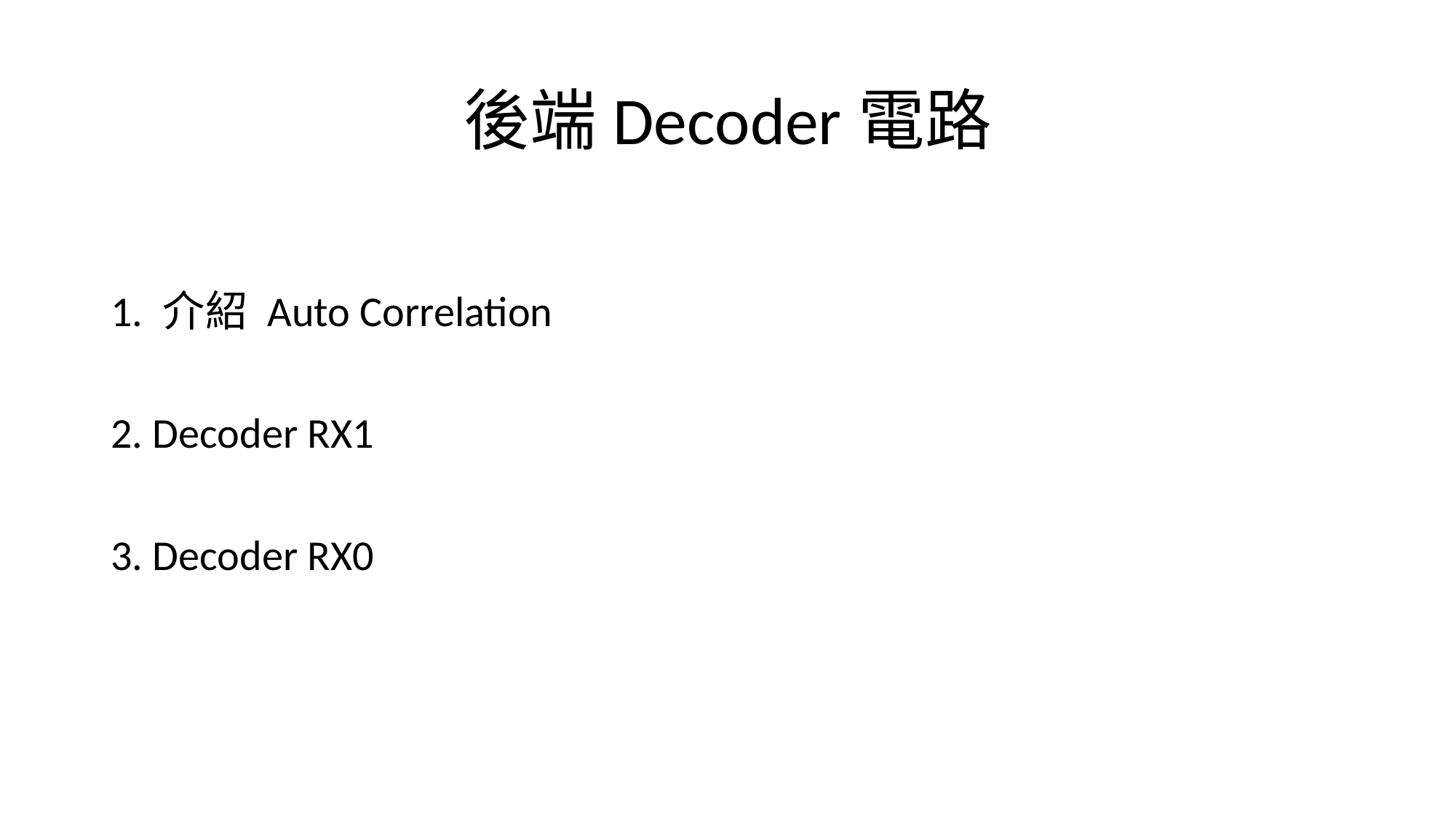

# 後端Decoder電路

1. 介紹 Auto Correlation

2. Decoder RX1

3. Decoder RX0